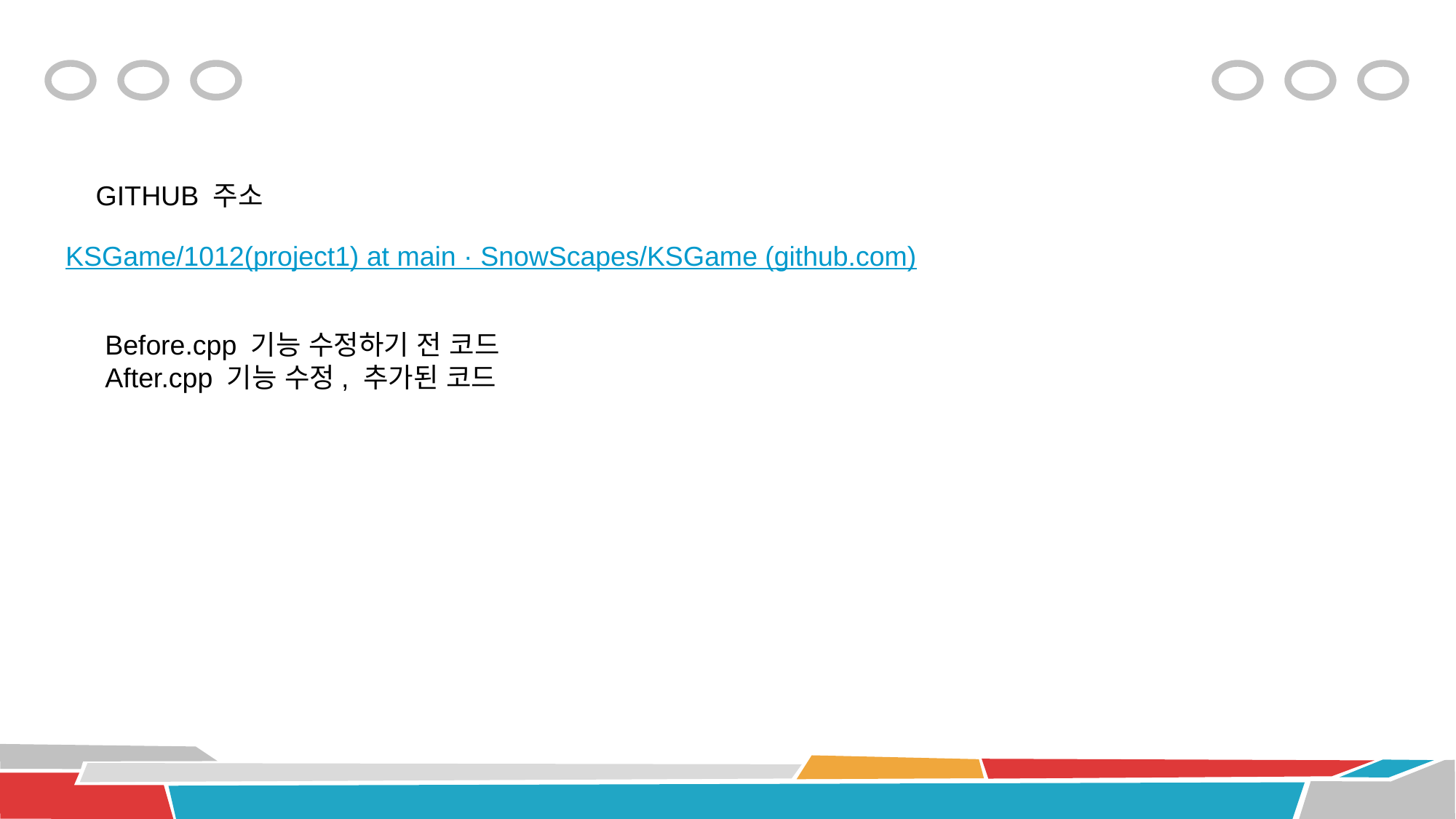

GITHUB 주소
KSGame/1012(project1) at main · SnowScapes/KSGame (github.com)
Before.cpp 기능 수정하기 전 코드
After.cpp 기능 수정, 추가된 코드